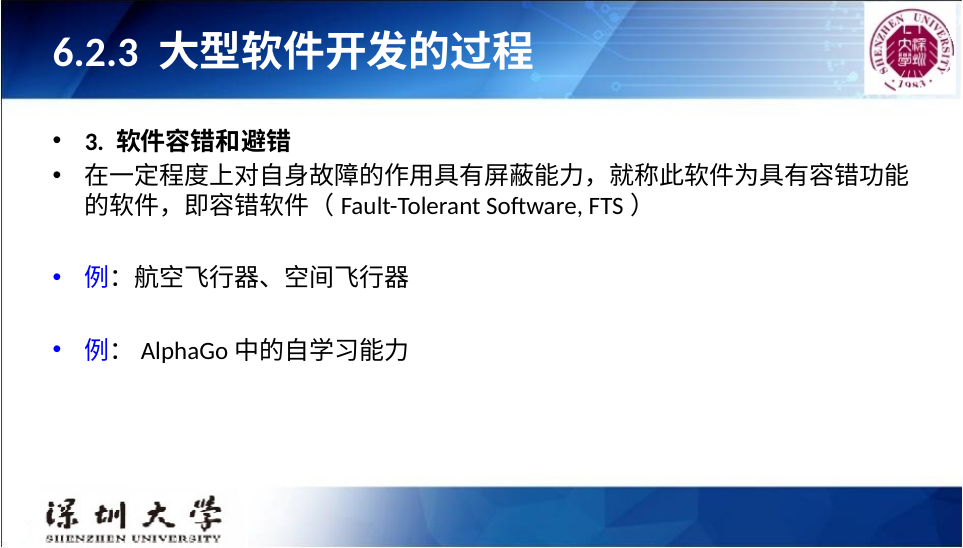

# 6.2.3 大型软件开发的过程
3. 软件容错和避错
在一定程度上对自身故障的作用具有屏蔽能力，就称此软件为具有容错功能的软件，即容错软件（Fault-Tolerant Software, FTS）

例：航空飞行器、空间飞行器

例：AlphaGo中的自学习能力
217